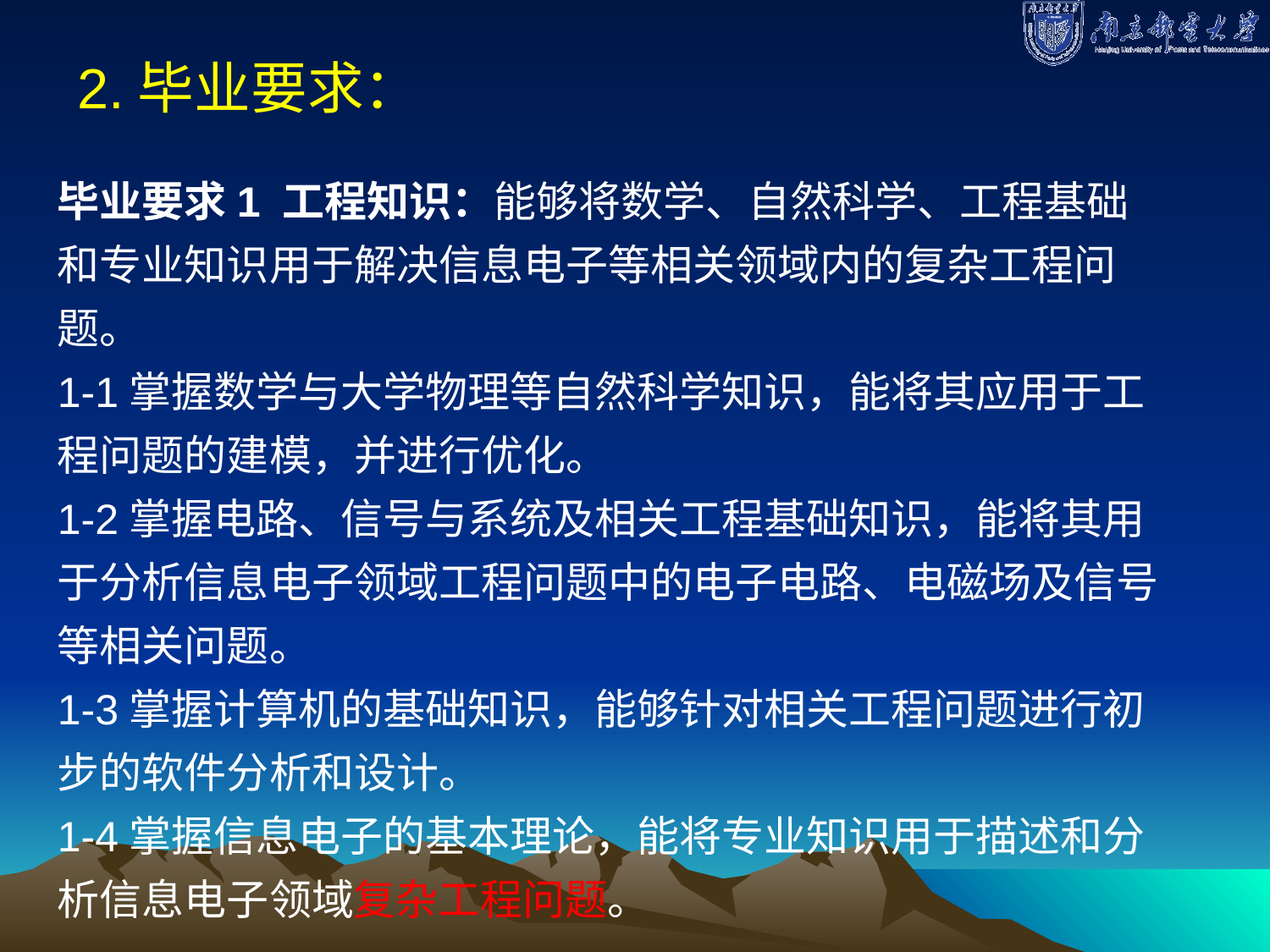

2.毕业要求：
毕业要求1 工程知识：能够将数学、自然科学、工程基础和专业知识用于解决信息电子等相关领域内的复杂工程问题。
1-1掌握数学与大学物理等自然科学知识，能将其应用于工程问题的建模，并进行优化。
1-2掌握电路、信号与系统及相关工程基础知识，能将其用于分析信息电子领域工程问题中的电子电路、电磁场及信号等相关问题。
1-3掌握计算机的基础知识，能够针对相关工程问题进行初步的软件分析和设计。
1-4掌握信息电子的基本理论，能将专业知识用于描述和分析信息电子领域复杂工程问题。

7